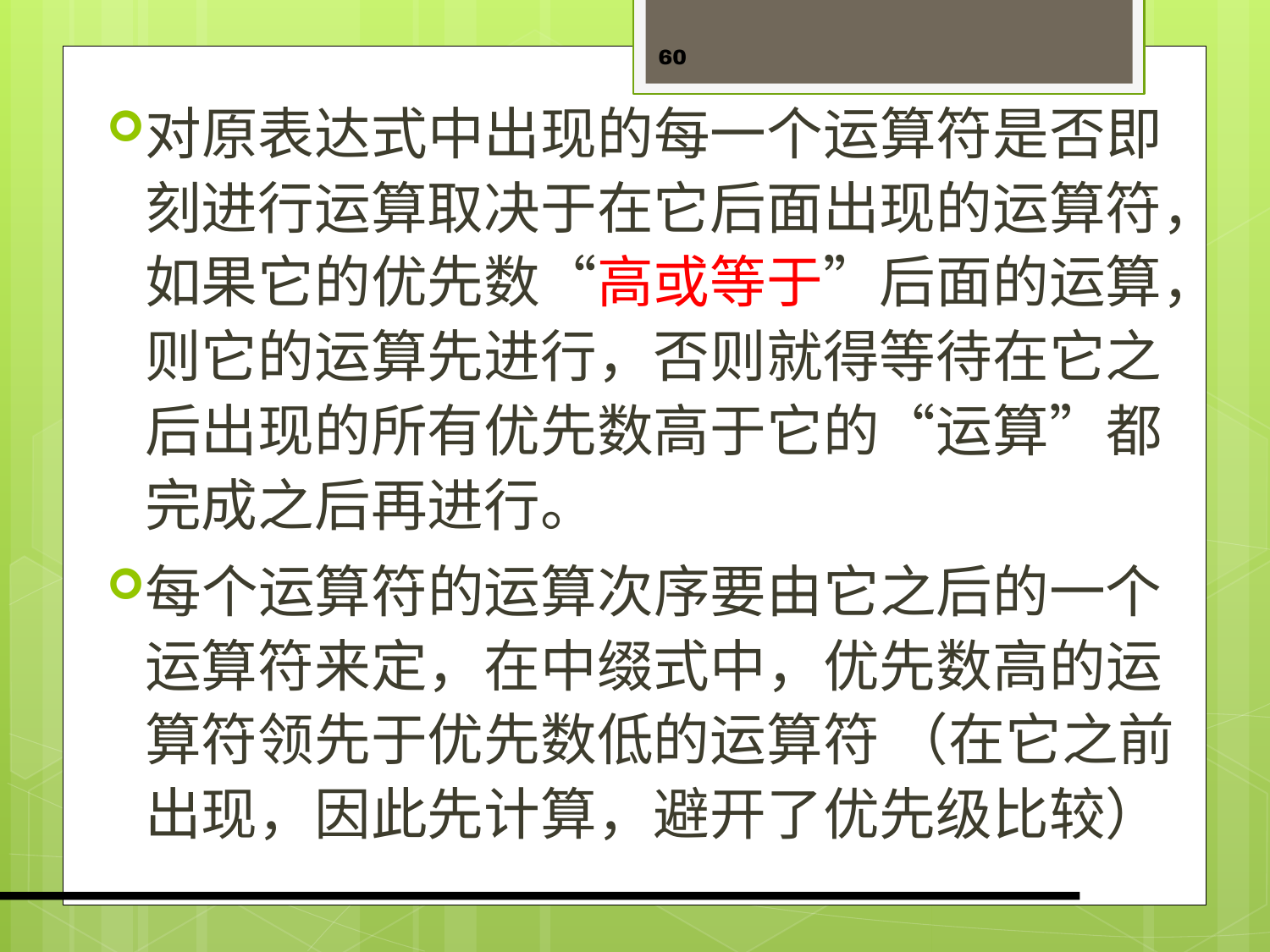

对原表达式中出现的每一个运算符是否即刻进行运算取决于在它后面出现的运算符，如果它的优先数“高或等于”后面的运算，则它的运算先进行，否则就得等待在它之后出现的所有优先数高于它的“运算”都完成之后再进行。
每个运算符的运算次序要由它之后的一个运算符来定，在中缀式中，优先数高的运算符领先于优先数低的运算符 （在它之前出现，因此先计算，避开了优先级比较）
60